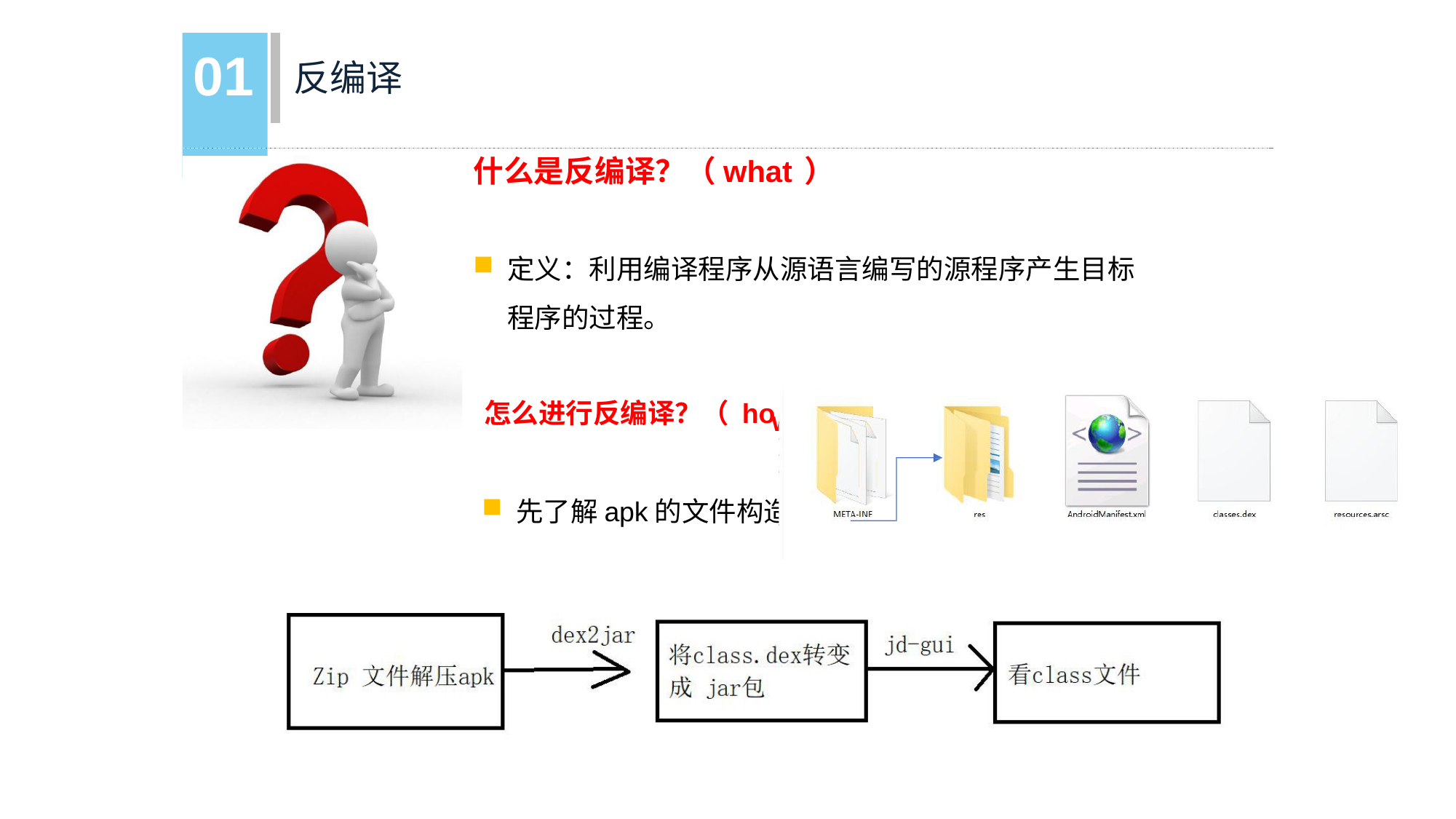

# 01
反编译

什么是反编译？（what	）

定义：利用编译程序从源语言编写的源程序产生目标 程序的过程。

怎么进行反编译？（ ho

先了解apk的文件构造

w ）

结构。